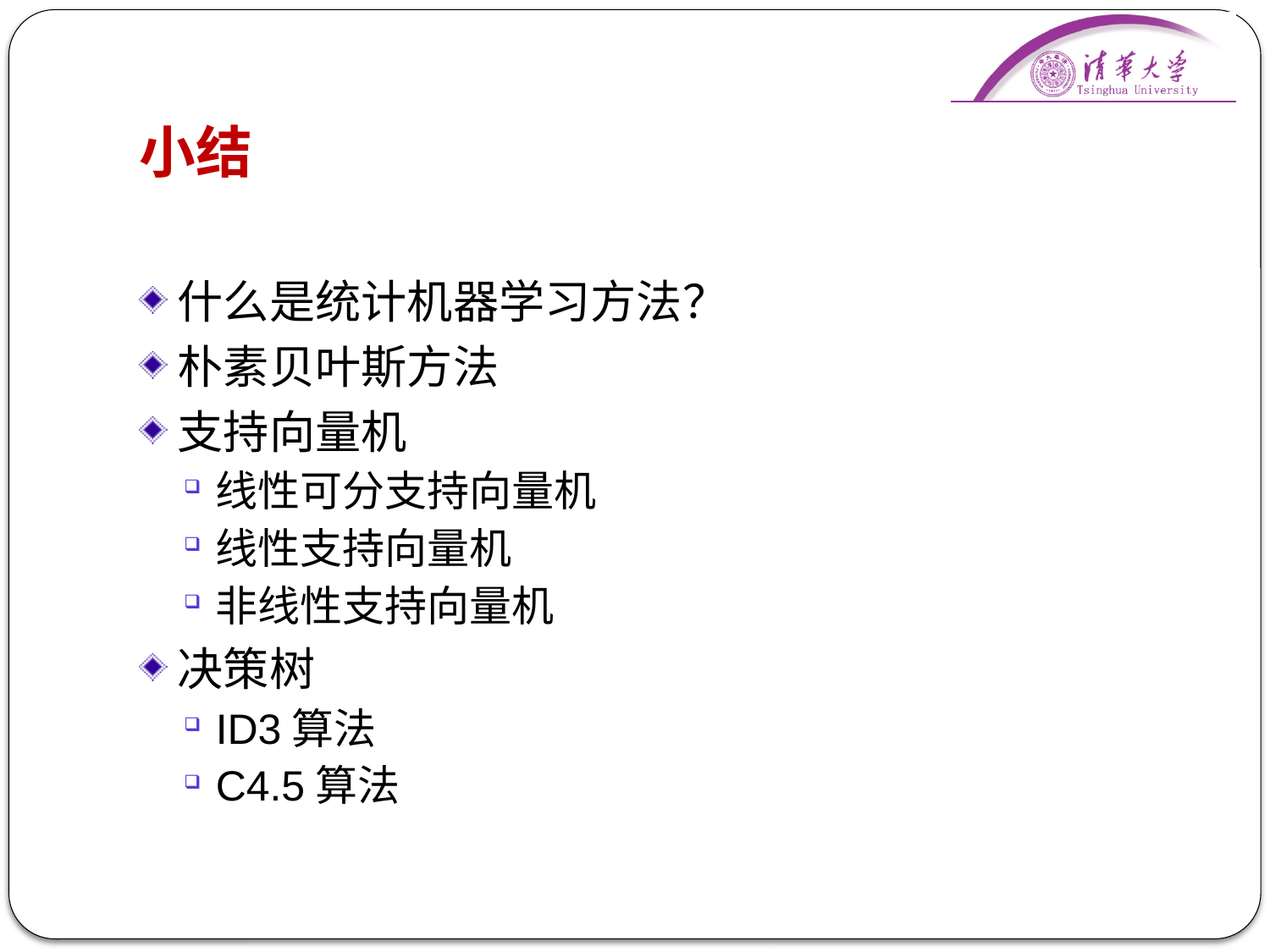

# 小结

什么是统计机器学习方法？
朴素贝叶斯方法
支持向量机
线性可分支持向量机
线性支持向量机
非线性支持向量机
决策树
ID3算法
C4.5算法